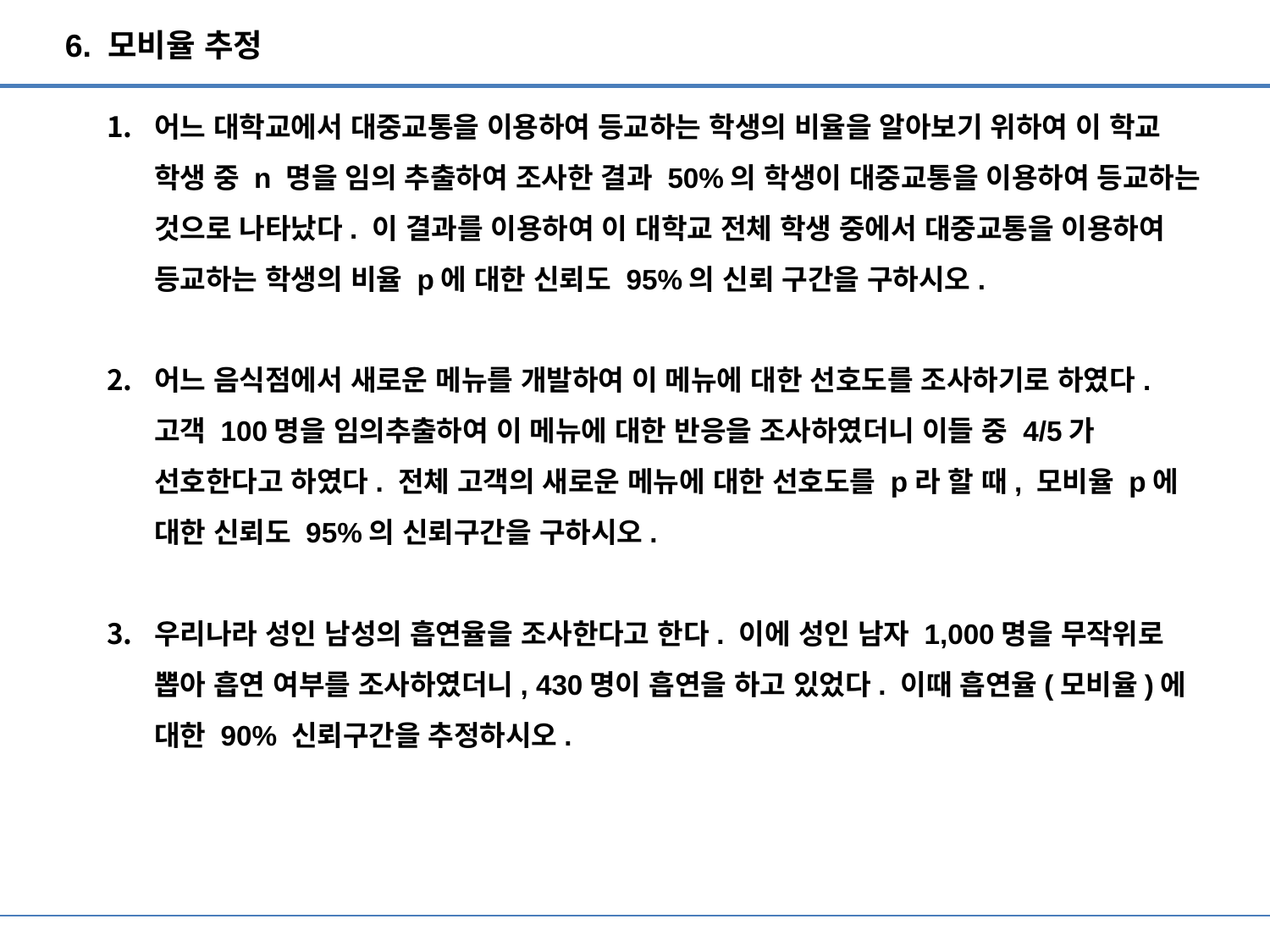

6. 모비율 추정
어느 대학교에서 대중교통을 이용하여 등교하는 학생의 비율을 알아보기 위하여 이 학교
학생 중 n 명을 임의 추출하여 조사한 결과 50%의 학생이 대중교통을 이용하여 등교하는
것으로 나타났다. 이 결과를 이용하여 이 대학교 전체 학생 중에서 대중교통을 이용하여
등교하는 학생의 비율 p에 대한 신뢰도 95%의 신뢰 구간을 구하시오.

어느 음식점에서 새로운 메뉴를 개발하여 이 메뉴에 대한 선호도를 조사하기로 하였다.
고객 100명을 임의추출하여 이 메뉴에 대한 반응을 조사하였더니 이들 중 4/5가
선호한다고 하였다. 전체 고객의 새로운 메뉴에 대한 선호도를 p라 할 때, 모비율 p에
대한 신뢰도 95%의 신뢰구간을 구하시오.

우리나라 성인 남성의 흡연율을 조사한다고 한다. 이에 성인 남자 1,000명을 무작위로
뽑아 흡연 여부를 조사하였더니, 430명이 흡연을 하고 있었다. 이때 흡연율(모비율)에
대한 90% 신뢰구간을 추정하시오.